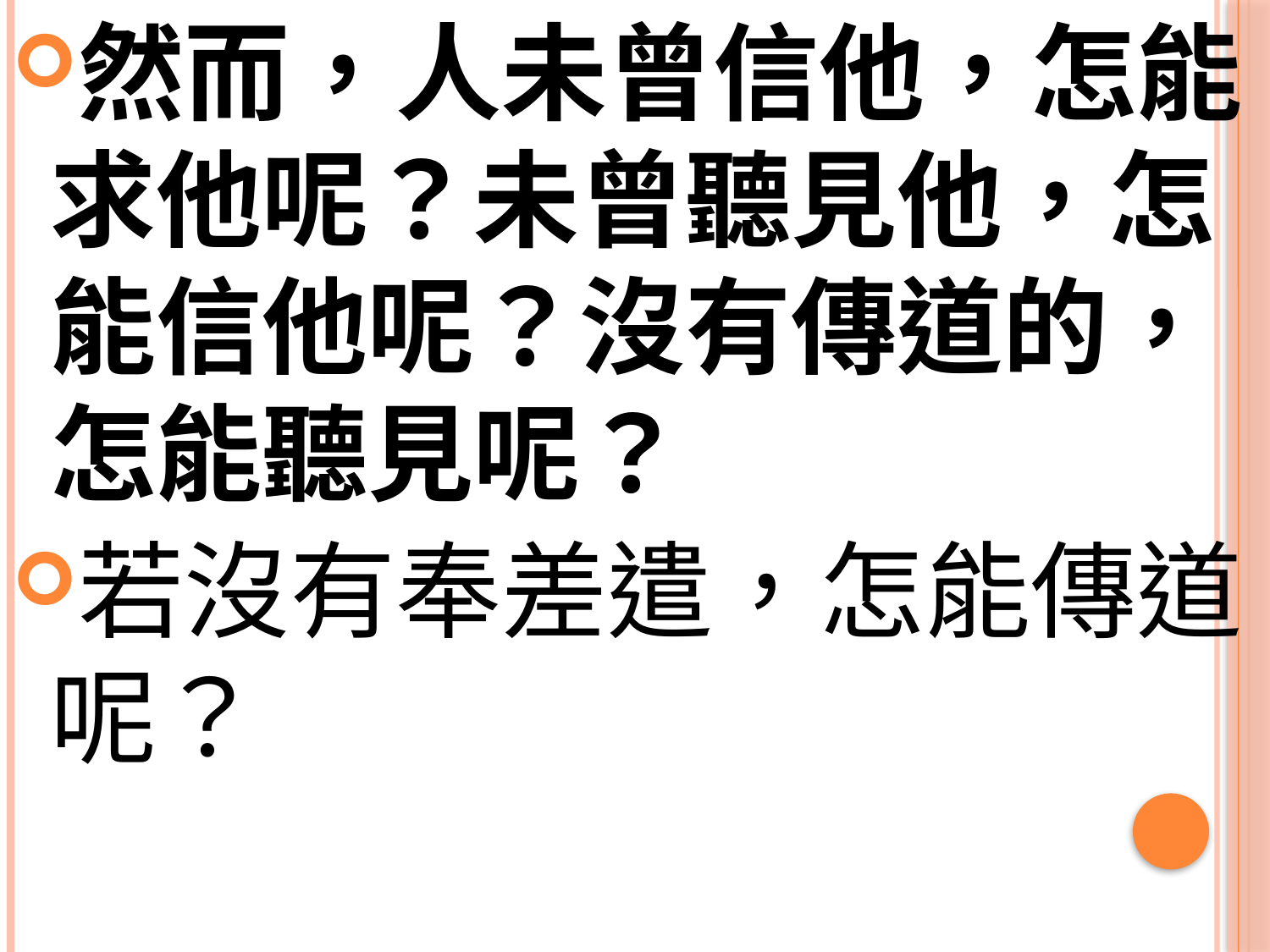

然而，人未曾信他，怎能求他呢？未曾聽見他，怎能信他呢？沒有傳道的，怎能聽見呢？
若沒有奉差遣，怎能傳道呢？